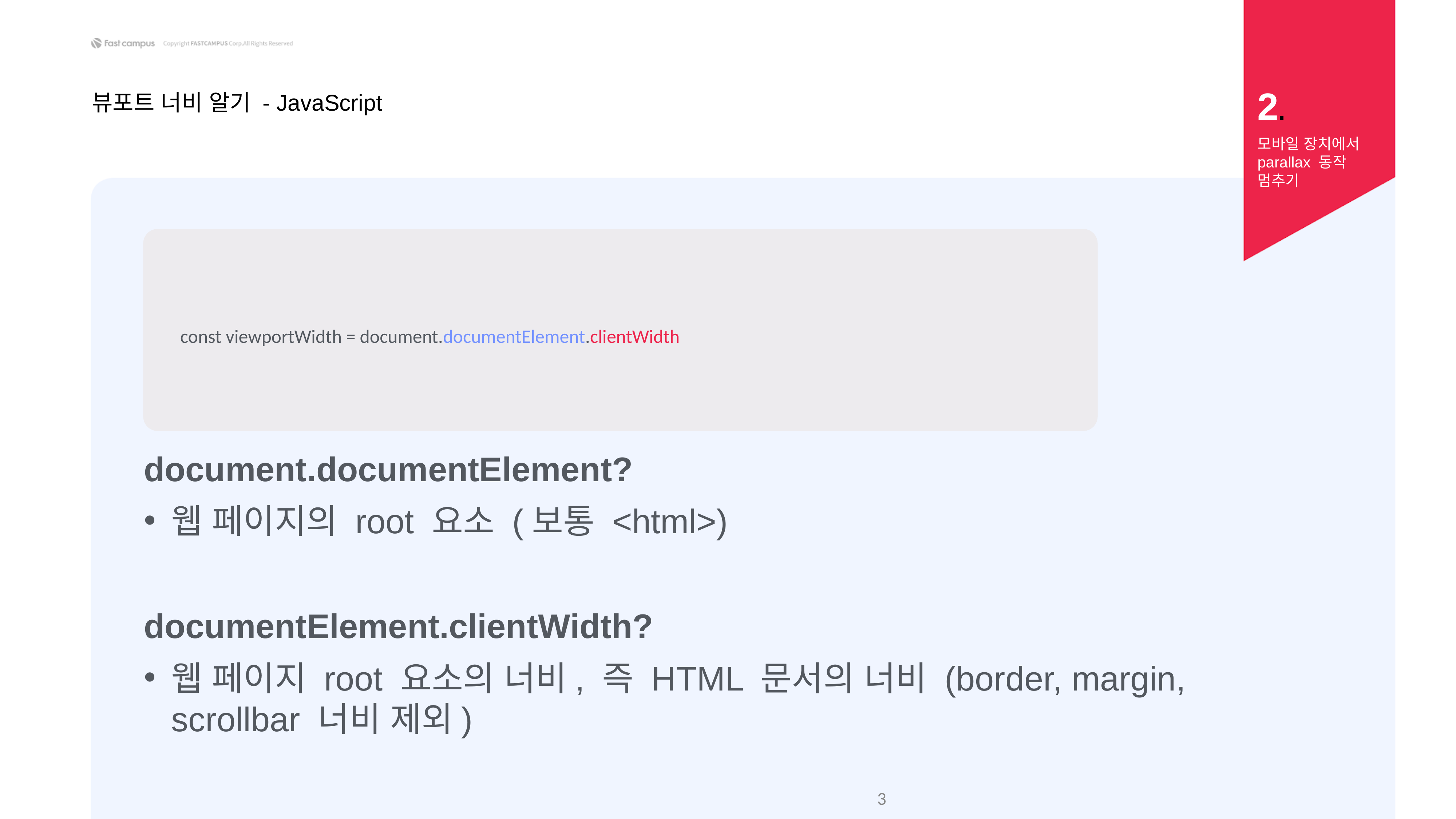

2.
뷰포트 너비 알기 - JavaScript
모바일 장치에서 parallax 동작 멈추기

const viewportWidth = document.documentElement.clientWidth
document.documentElement?
웹 페이지의 root 요소 (보통 <html>)

documentElement.clientWidth?
웹 페이지 root 요소의 너비, 즉 HTML 문서의 너비 (border, margin, scrollbar 너비 제외)

3